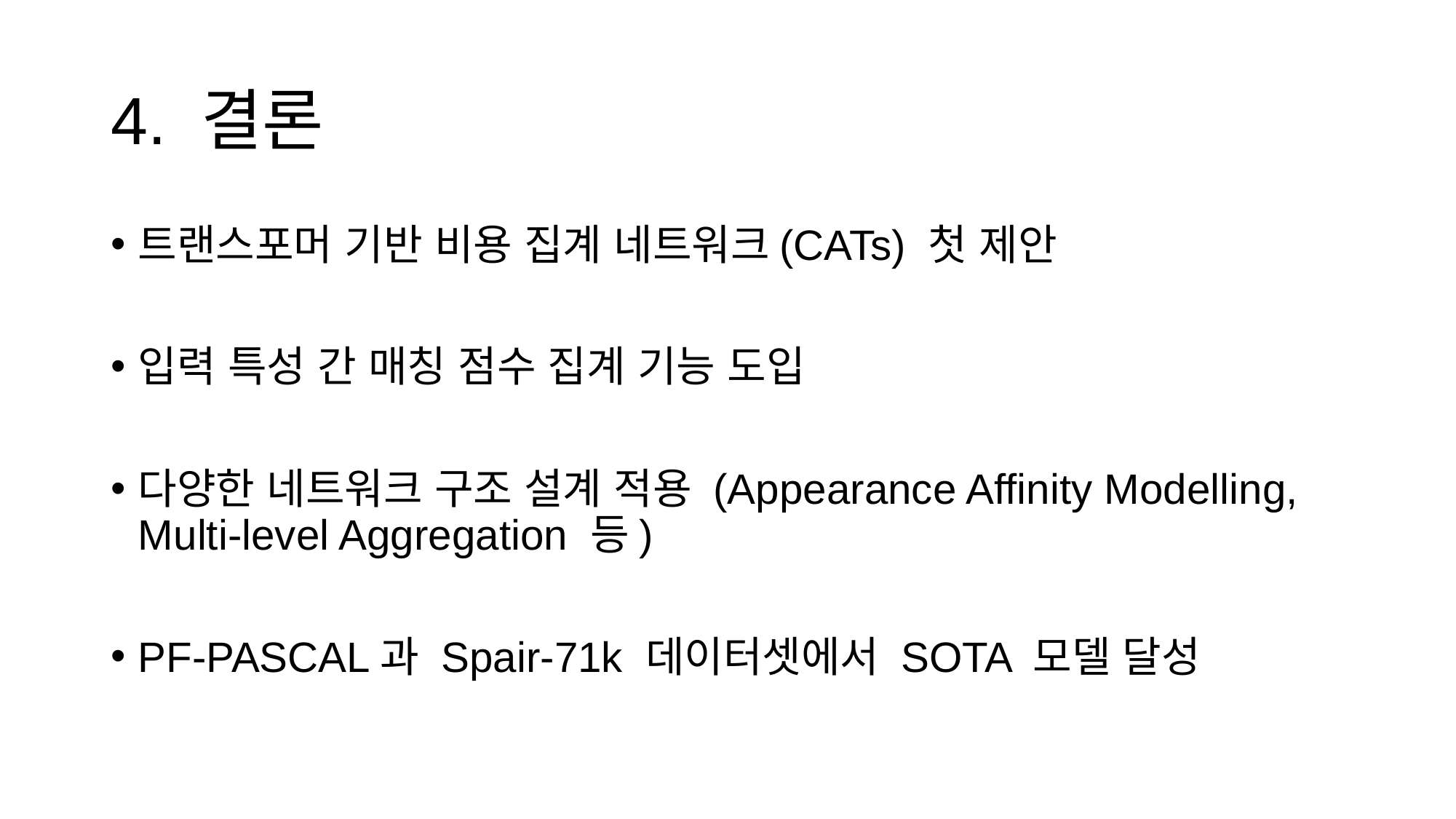

# 4. 결론
트랜스포머 기반 비용 집계 네트워크(CATs) 첫 제안

입력 특성 간 매칭 점수 집계 기능 도입

다양한 네트워크 구조 설계 적용 (Appearance Affinity Modelling, Multi-level Aggregation 등)

PF-PASCAL과 Spair-71k 데이터셋에서 SOTA 모델 달성